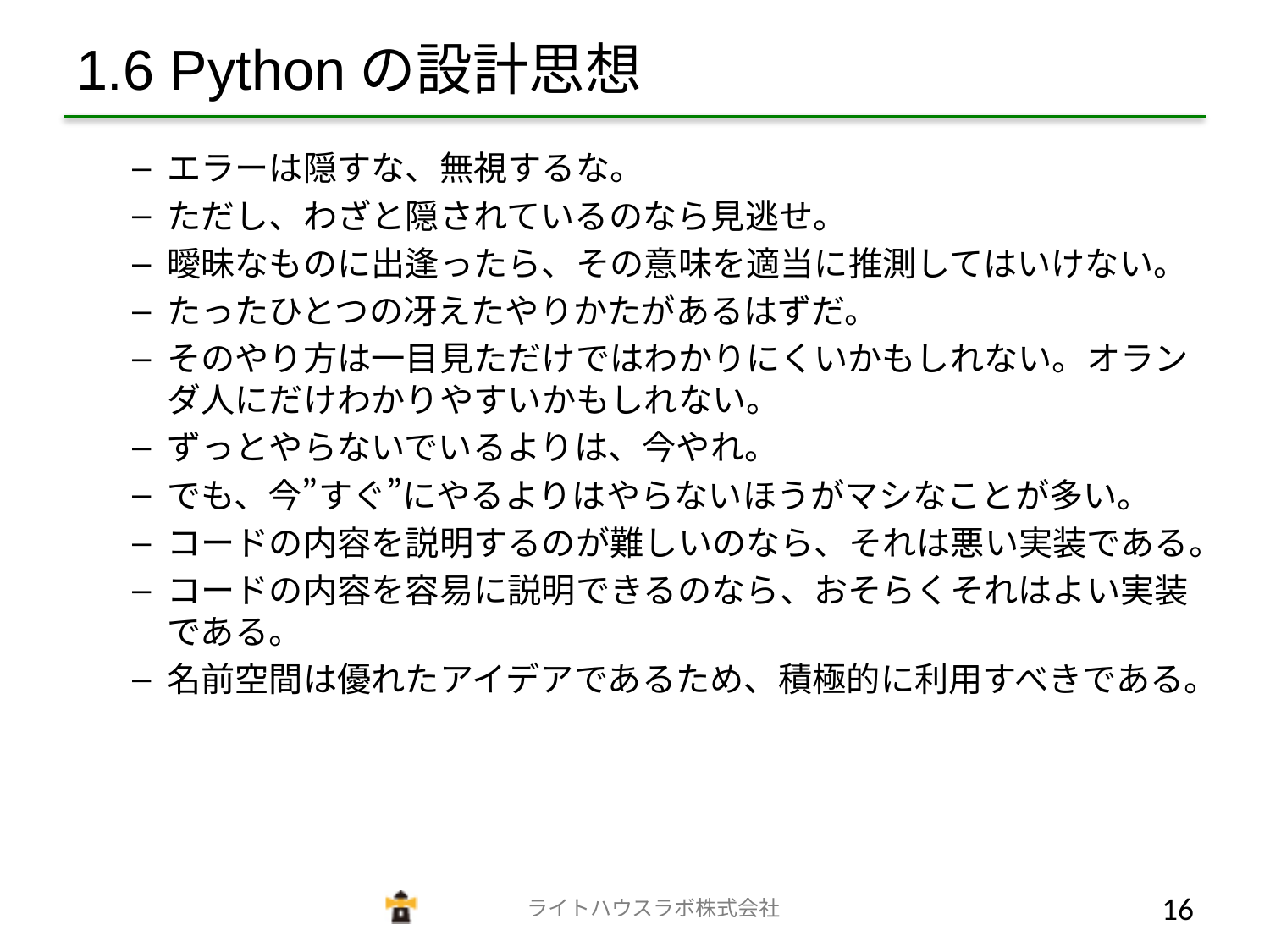

# 1.6 Pythonの設計思想

エラーは隠すな、無視するな。
ただし、わざと隠されているのなら見逃せ。
曖昧なものに出逢ったら、その意味を適当に推測してはいけない。
たったひとつの冴えたやりかたがあるはずだ。
そのやり方は一目見ただけではわかりにくいかもしれない。オランダ人にだけわかりやすいかもしれない。
ずっとやらないでいるよりは、今やれ。
でも、今”すぐ”にやるよりはやらないほうがマシなことが多い。
コードの内容を説明するのが難しいのなら、それは悪い実装である。
コードの内容を容易に説明できるのなら、おそらくそれはよい実装である。
名前空間は優れたアイデアであるため、積極的に利用すべきである。

　　　　　　　　　　　　　ライトハウスラボ株式会社
16